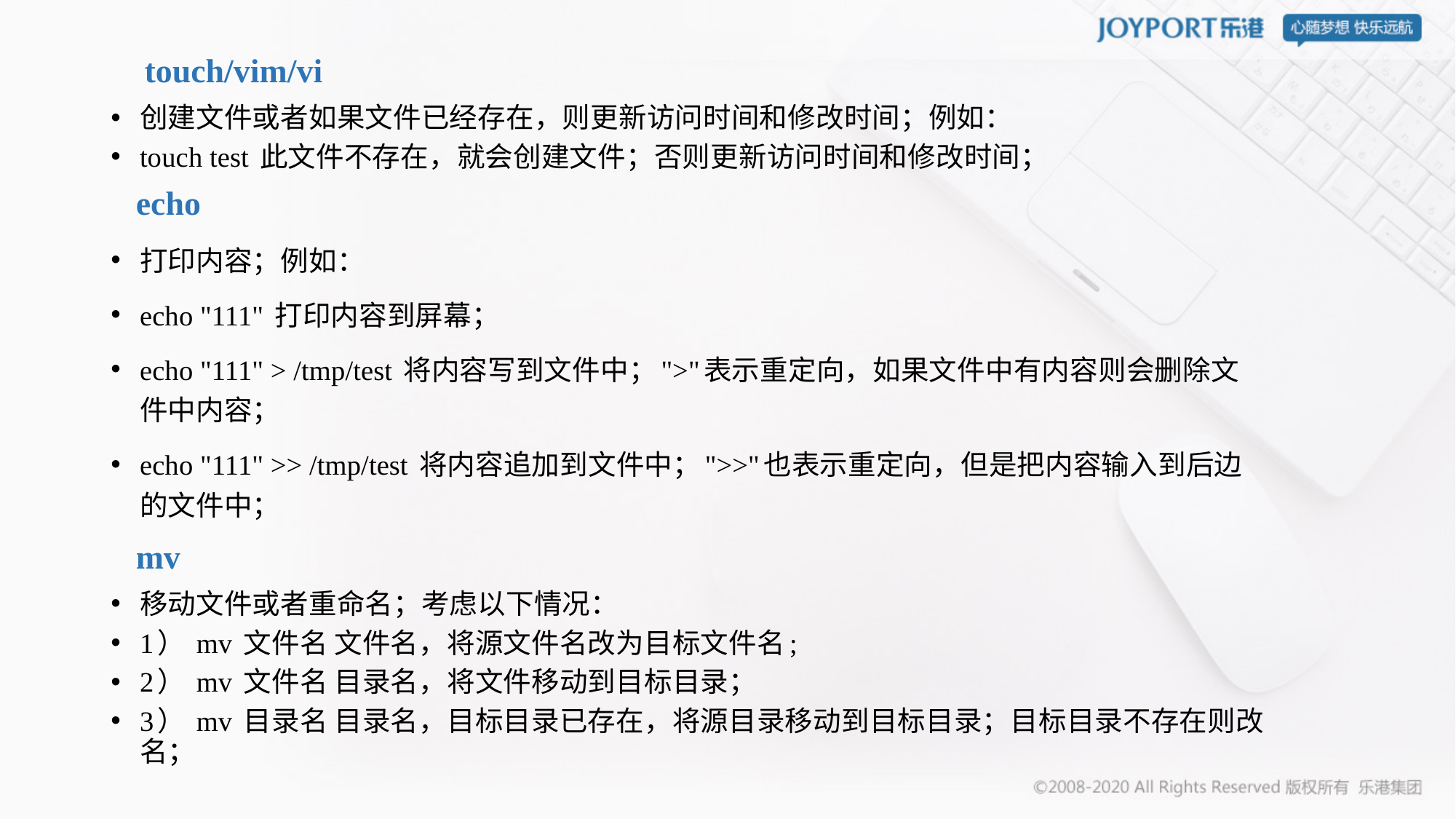

touch/vim/vi
创建文件或者如果文件已经存在，则更新访问时间和修改时间；例如：
touch test 此文件不存在，就会创建文件；否则更新访问时间和修改时间；
   echo
打印内容；例如：
echo "111" 打印内容到屏幕；
echo "111" > /tmp/test 将内容写到文件中；">"表示重定向，如果文件中有内容则会删除文件中内容；
echo "111" >> /tmp/test 将内容追加到文件中；">>"也表示重定向，但是把内容输入到后边的文件中；
   mv
移动文件或者重命名；考虑以下情况：
1） mv 文件名 文件名，将源文件名改为目标文件名;
2） mv 文件名 目录名，将文件移动到目标目录；
3） mv 目录名 目录名，目标目录已存在，将源目录移动到目标目录；目标目录不存在则改名；